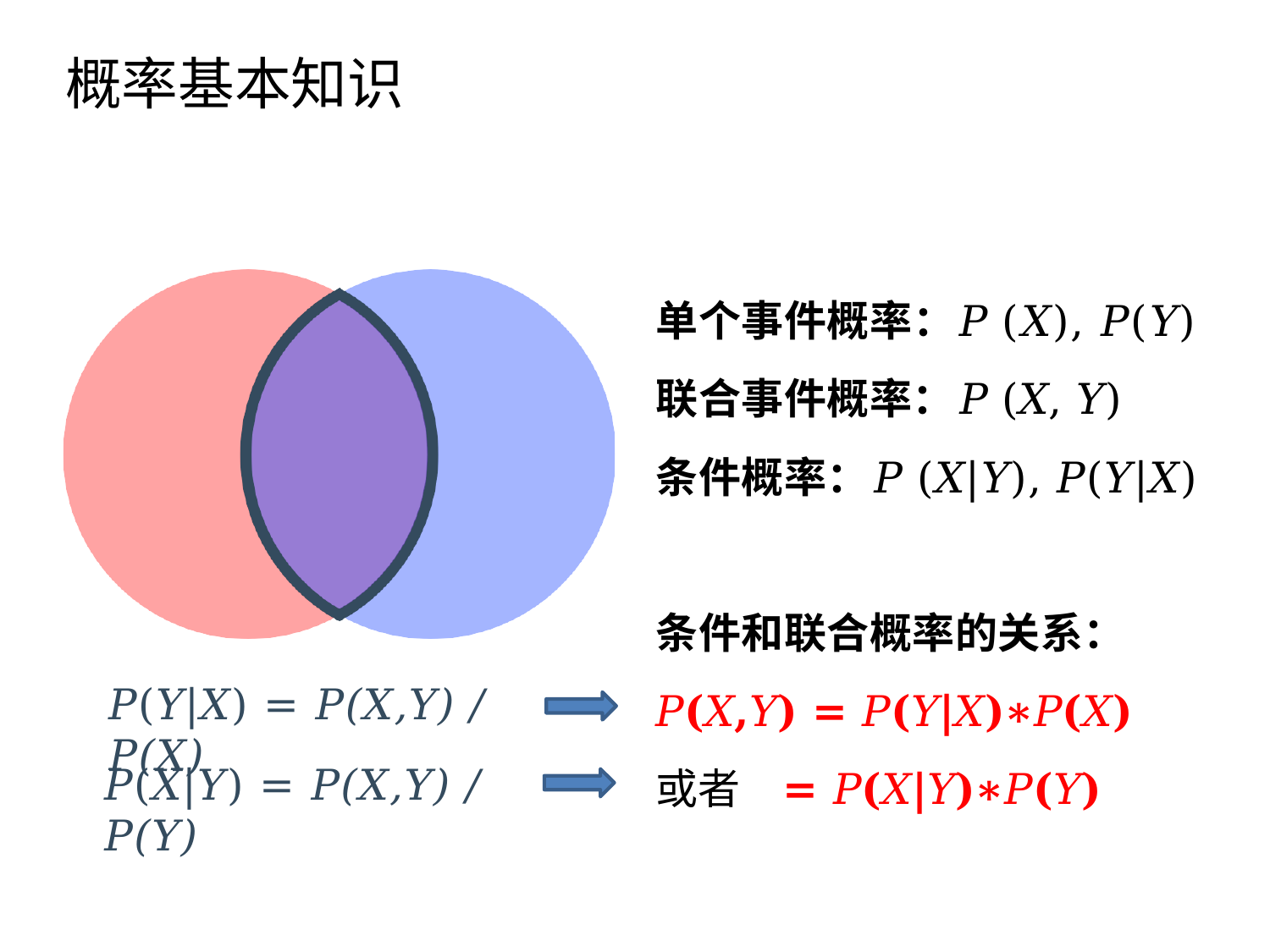

概率基本知识
单个事件概率：𝑃(𝑋), 𝑃(𝑌)
联合事件概率：𝑃(𝑋, 𝑌)
条件概率：𝑃(𝑋|𝑌), 𝑃(𝑌|𝑋)

条件和联合概率的关系：
𝑃(𝑋,𝑌) = 𝑃(𝑌|𝑋)∗𝑃(𝑋)
或者	= 𝑃(𝑋|𝑌)∗𝑃(𝑌)

𝑃(𝑌|𝑋) = P(X,Y) / P(X)

𝑃(𝑋|𝑌) = P(X,Y) / P(Y)